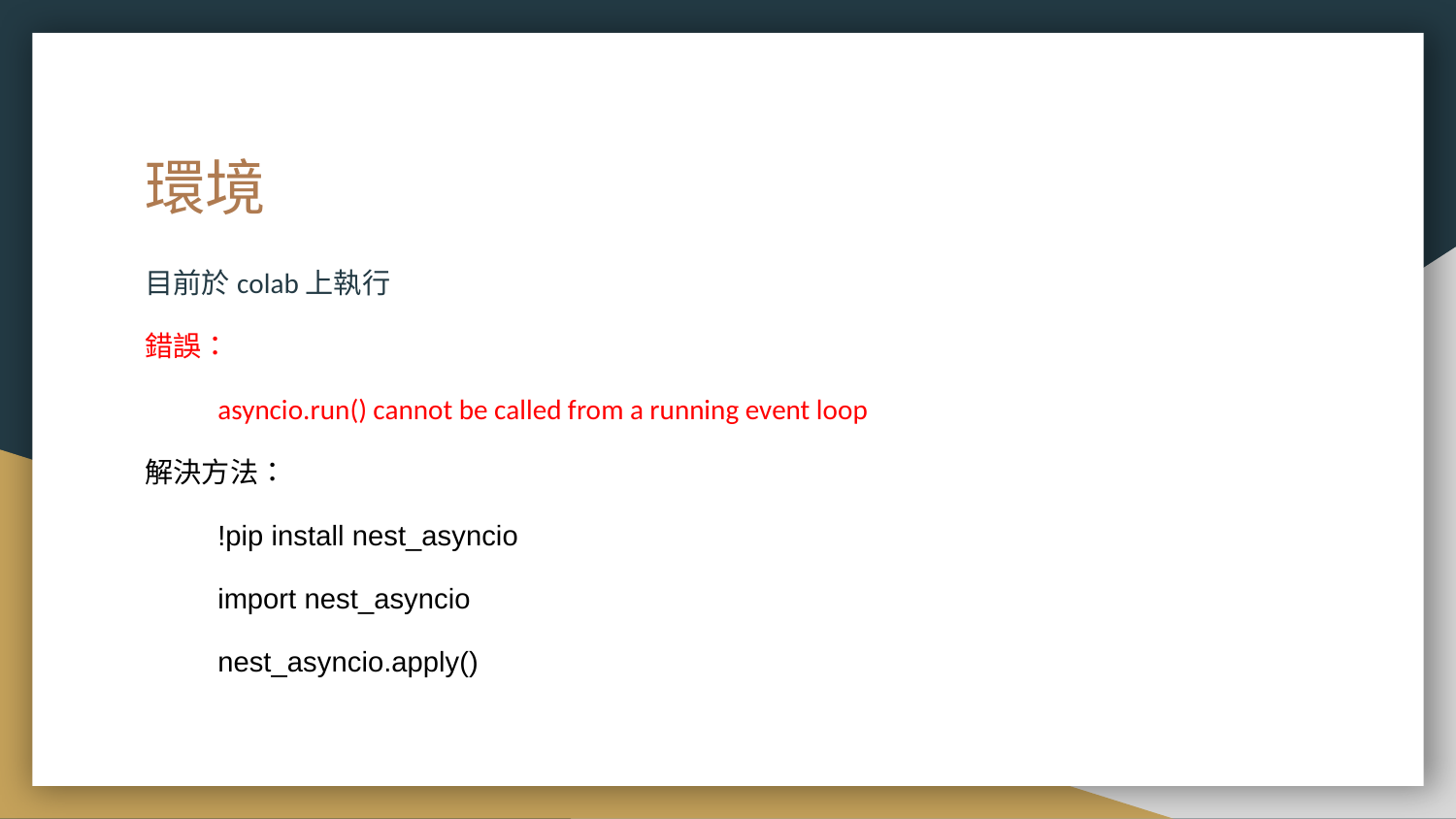

# 環境
目前於colab上執行
錯誤：
asyncio.run() cannot be called from a running event loop
解決方法：
!pip install nest_asyncio
import nest_asyncio
nest_asyncio.apply()